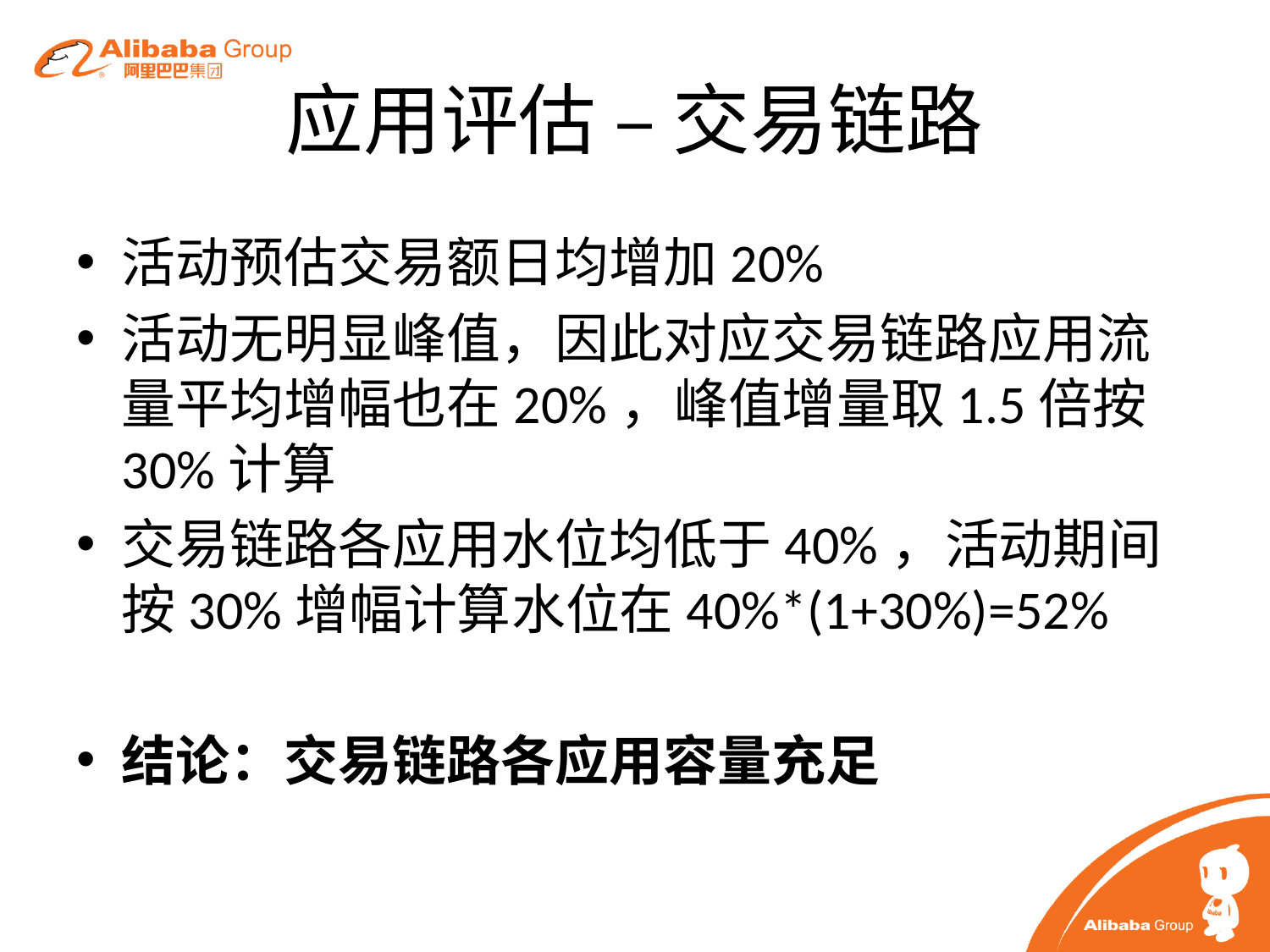

# 应用评估 – 交易链路
活动预估交易额日均增加20%
活动无明显峰值，因此对应交易链路应用流量平均增幅也在20%，峰值增量取1.5倍按30%计算
交易链路各应用水位均低于40%，活动期间按30%增幅计算水位在40%*(1+30%)=52%

结论：交易链路各应用容量充足